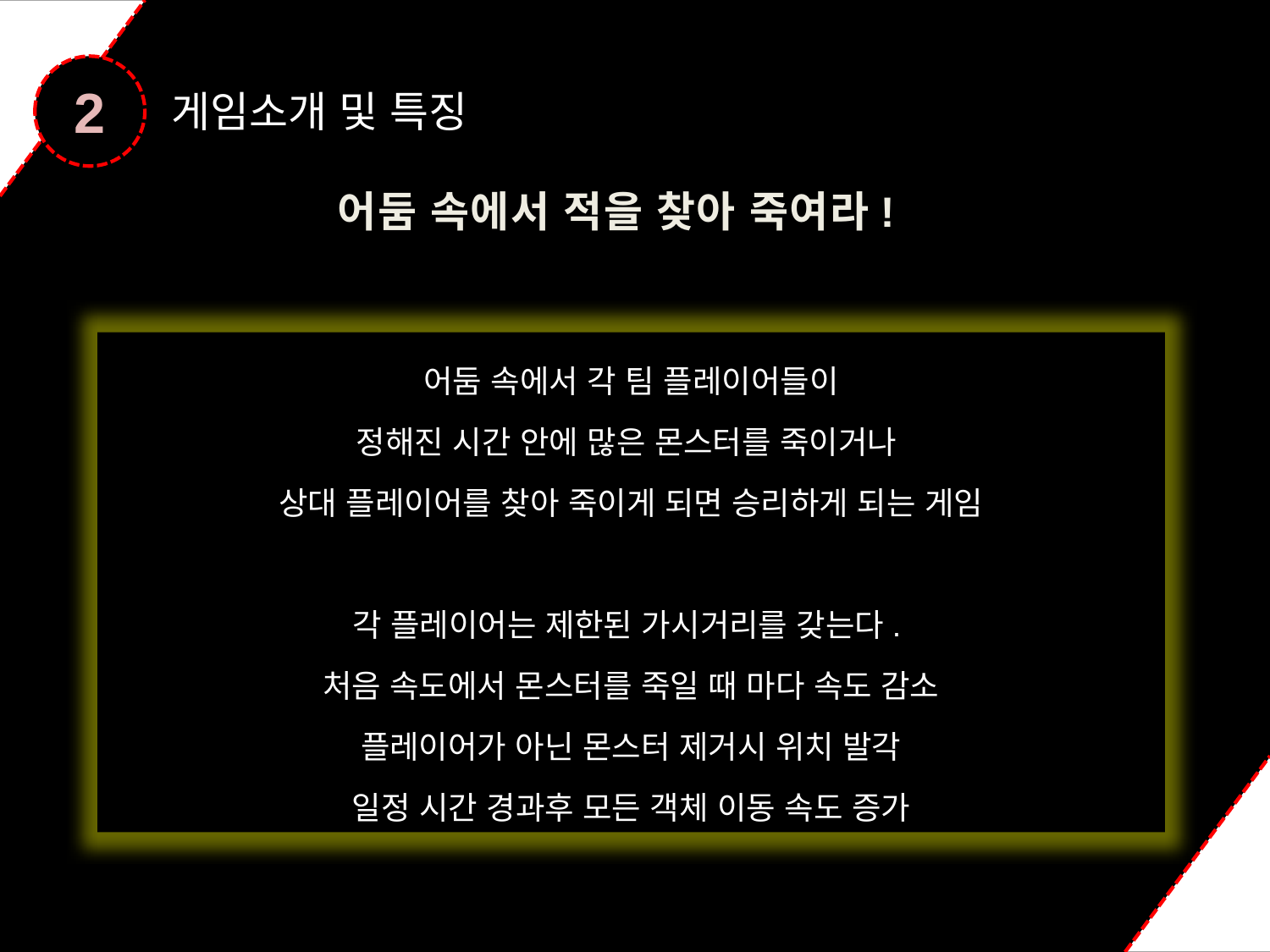

2
게임소개 및 특징
어둠 속에서 적을 찾아 죽여라!
어둠 속에서 각 팀 플레이어들이
정해진 시간 안에 많은 몬스터를 죽이거나
상대 플레이어를 찾아 죽이게 되면 승리하게 되는 게임

각 플레이어는 제한된 가시거리를 갖는다.
처음 속도에서 몬스터를 죽일 때 마다 속도 감소
플레이어가 아닌 몬스터 제거시 위치 발각
일정 시간 경과후 모든 객체 이동 속도 증가